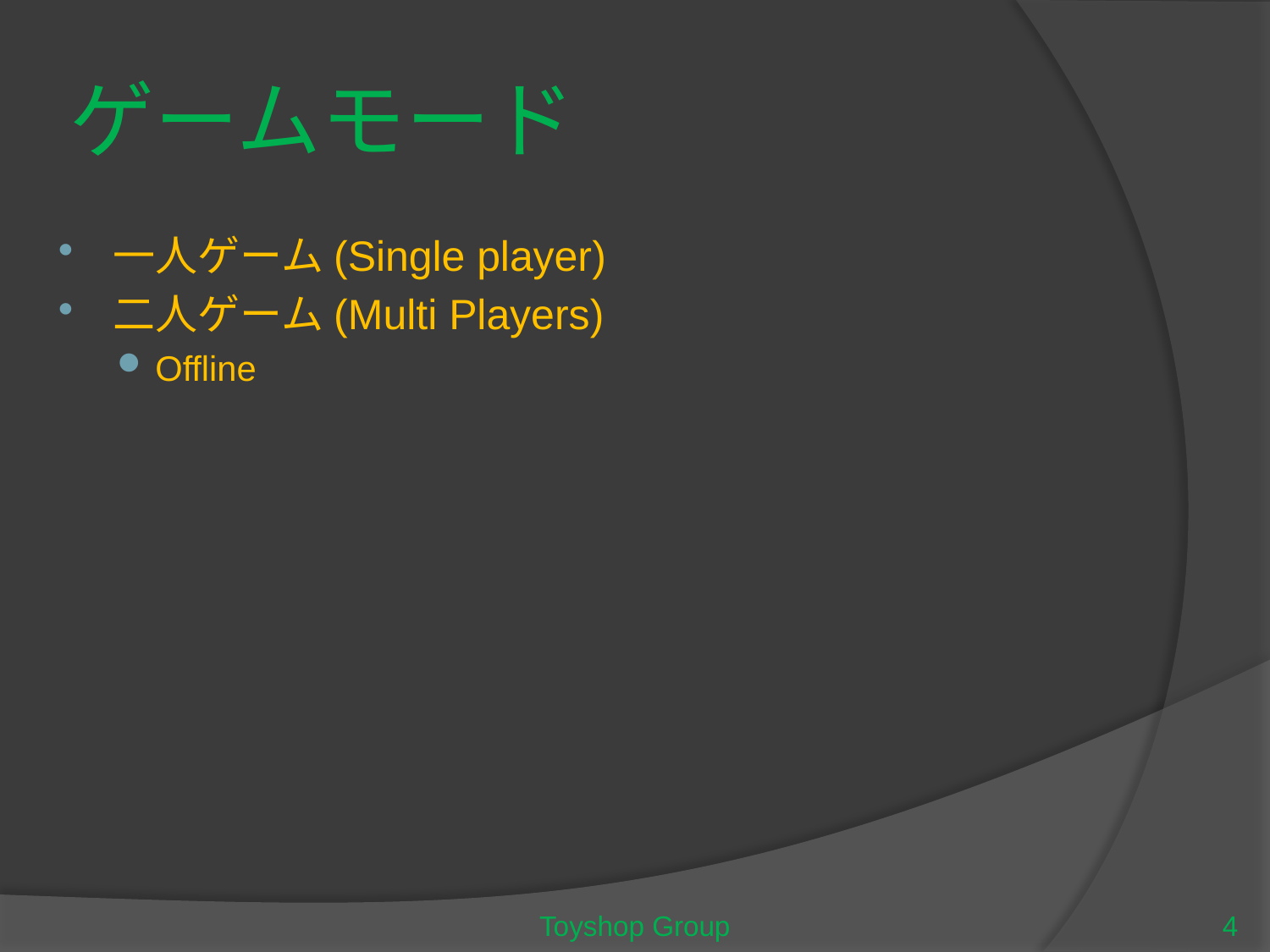

# ゲームモード
一人ゲーム(Single player)
二人ゲーム(Multi Players)
Offline

Toyshop Group
4